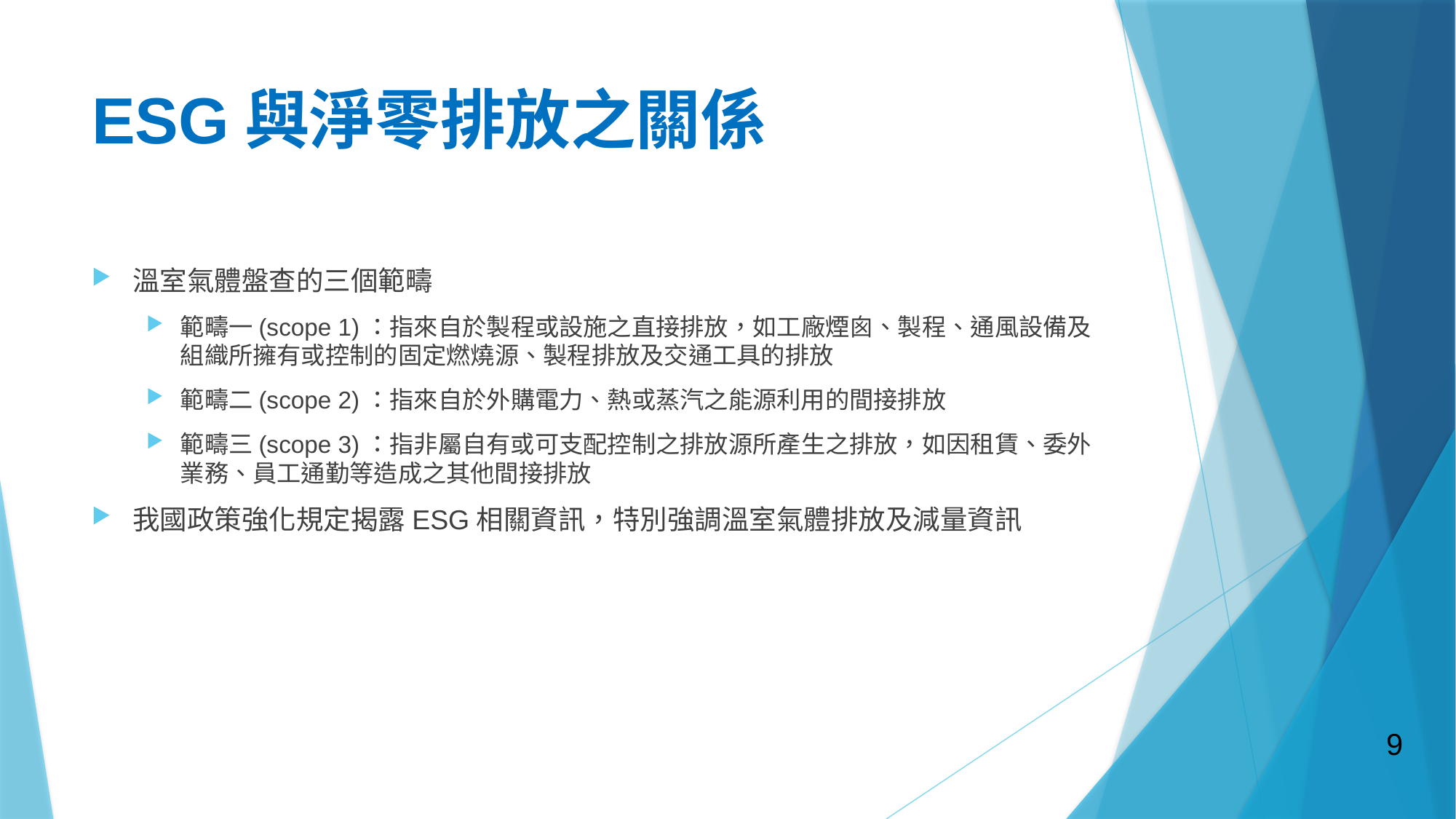

# ESG與淨零排放之關係
溫室氣體盤查的三個範疇
範疇一(scope 1)：指來自於製程或設施之直接排放，如工廠煙囪、製程、通風設備及組織所擁有或控制的固定燃燒源、製程排放及交通工具的排放
範疇二(scope 2)：指來自於外購電力、熱或蒸汽之能源利用的間接排放
範疇三(scope 3)：指非屬自有或可支配控制之排放源所產生之排放，如因租賃、委外業務、員工通勤等造成之其他間接排放
我國政策強化規定揭露ESG相關資訊，特別強調溫室氣體排放及減量資訊

9